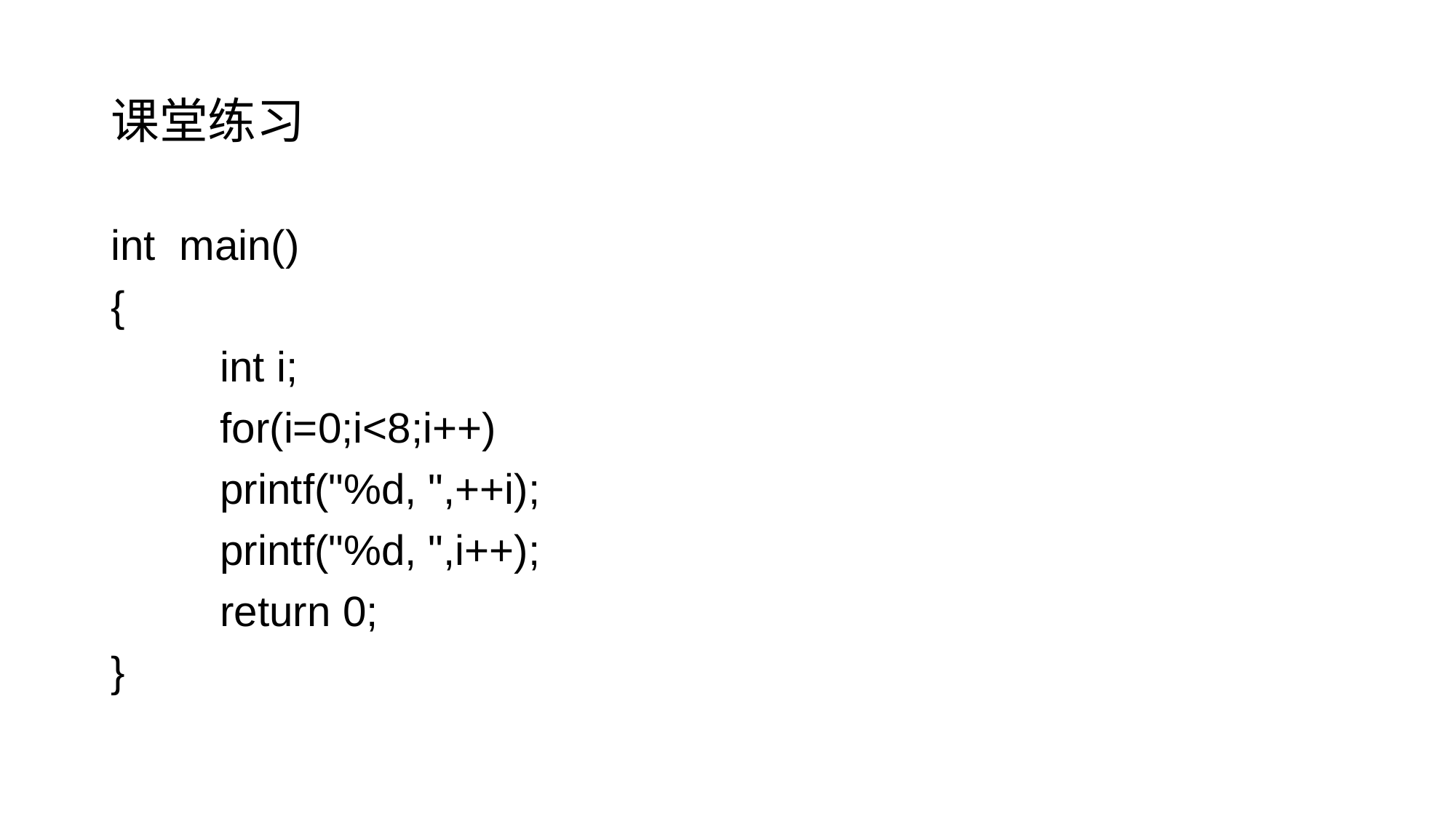

# 课堂练习
int  main()
{
	int i;
	for(i=0;i<8;i++)
      	printf("%d, ",++i);
      	printf("%d, ",i++);
	return 0;
}